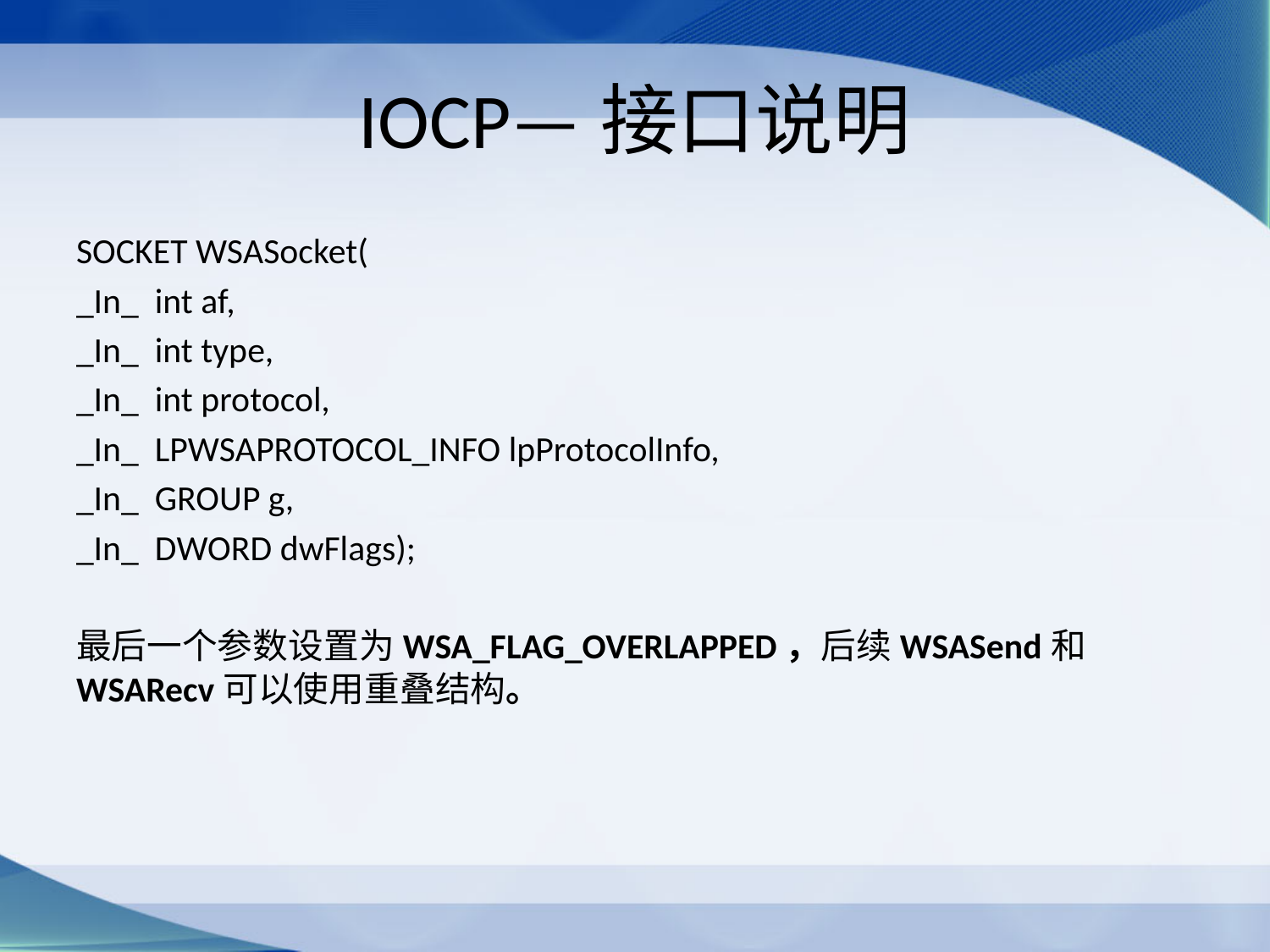

# IOCP—接口说明
SOCKET WSASocket(
_In_  int af,
_In_  int type,
_In_  int protocol,
_In_  LPWSAPROTOCOL_INFO lpProtocolInfo,
_In_  GROUP g,
_In_  DWORD dwFlags);

最后一个参数设置为WSA_FLAG_OVERLAPPED，后续WSASend和WSARecv可以使用重叠结构。